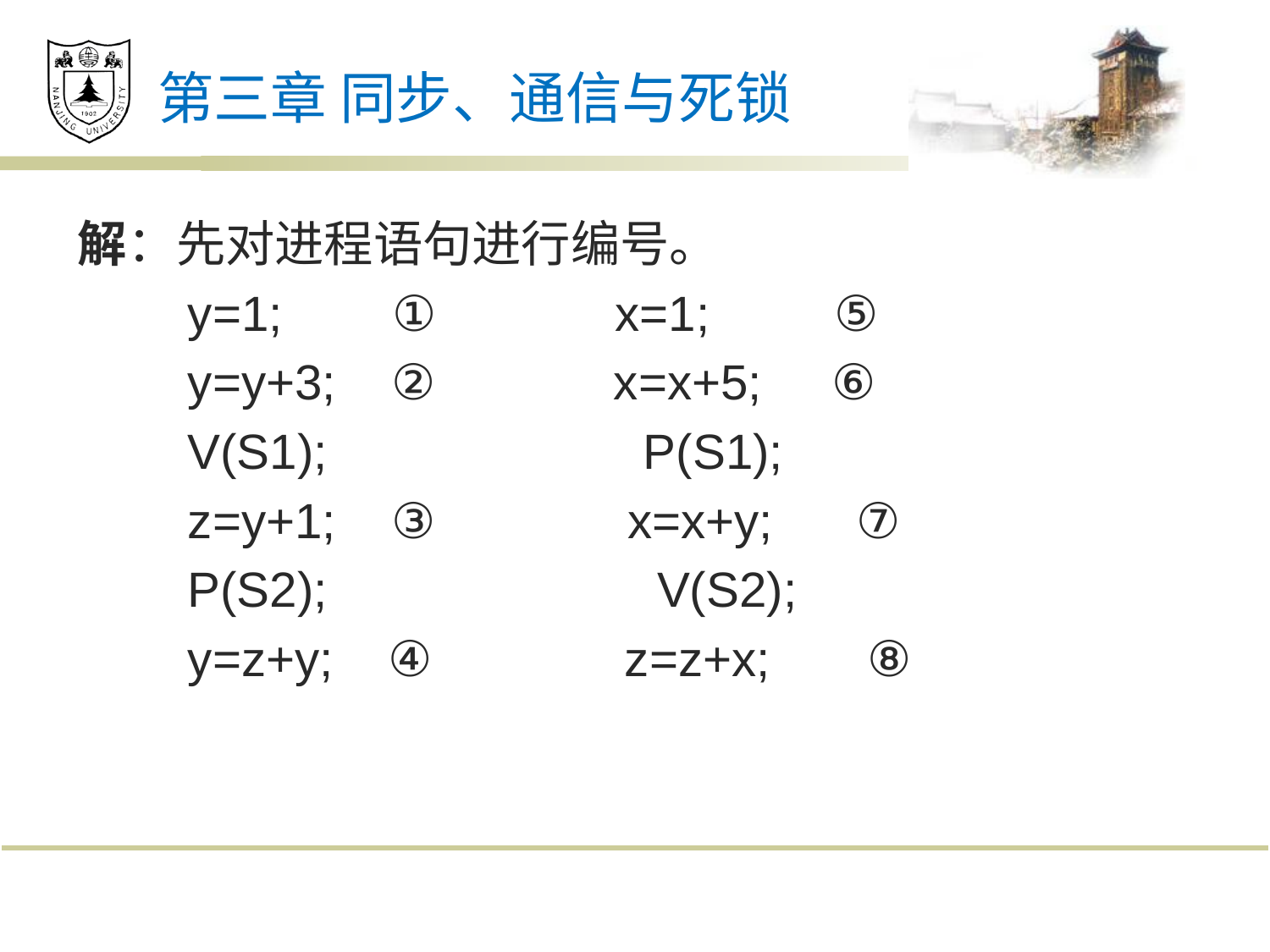

# 第三章 同步、通信与死锁
解：先对进程语句进行编号。
        y=1;        ①             x=1;         ⑤
        y=y+3;    ②             x=x+5;     ⑥
        V(S1);                       P(S1);
        z=y+1;    ③              x=x+y;      ⑦
        P(S2);                        V(S2);
        y=z+y;    ④              z=z+x;       ⑧